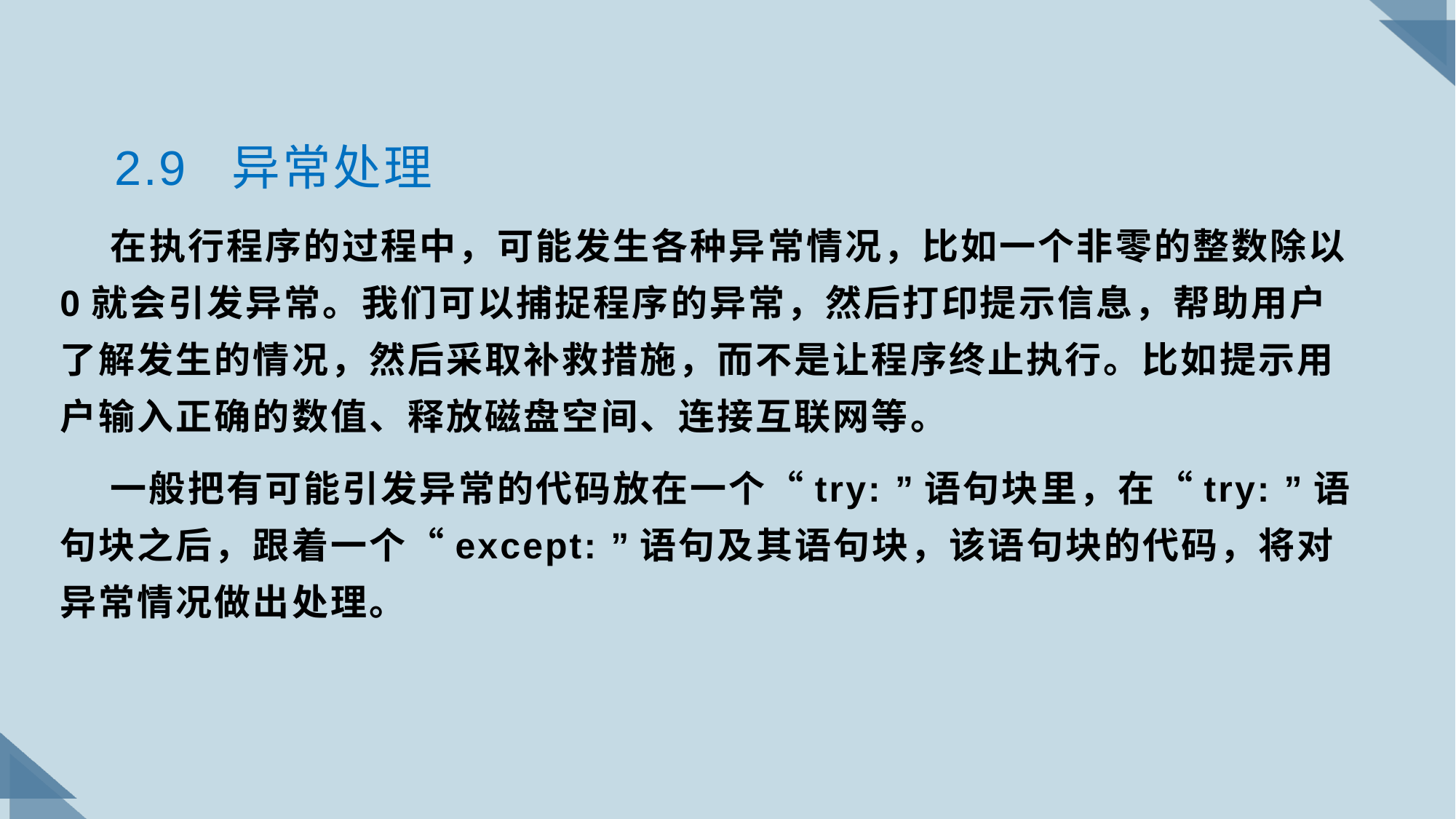

2.9  异常处理
    在执行程序的过程中，可能发生各种异常情况，比如一个非零的整数除以0就会引发异常。我们可以捕捉程序的异常，然后打印提示信息，帮助用户了解发生的情况，然后采取补救措施，而不是让程序终止执行。比如提示用户输入正确的数值、释放磁盘空间、连接互联网等。
    一般把有可能引发异常的代码放在一个“try: ”语句块里，在“try: ”语句块之后，跟着一个“except: ”语句及其语句块，该语句块的代码，将对异常情况做出处理。